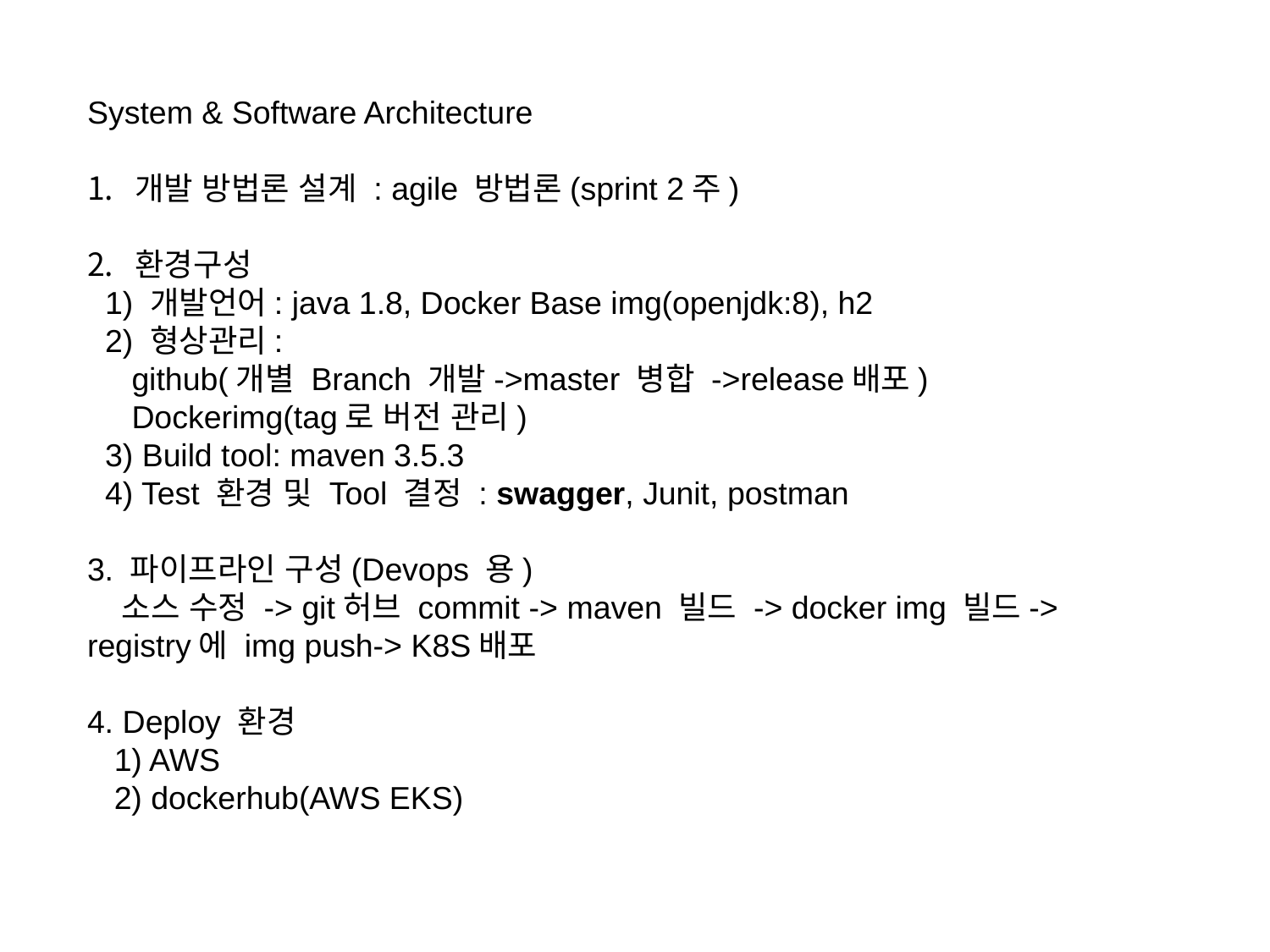

System & Software Architecture

개발 방법론 설계 : agile 방법론(sprint 2주)

환경구성
  1) 개발언어: java 1.8, Docker Base img(openjdk:8), h2
  2) 형상관리:
     github(개별 Branch 개발->master 병합 ->release배포)
     Dockerimg(tag로 버전 관리)
  3) Build tool: maven 3.5.3
  4) Test 환경 및 Tool 결정 : swagger, Junit, postman

3. 파이프라인 구성(Devops 용)
   소스 수정 -> git허브 commit -> maven 빌드 -> docker img 빌드-> registry에 img push-> K8S배포

4. Deploy 환경
   1) AWS
   2) dockerhub(AWS EKS)